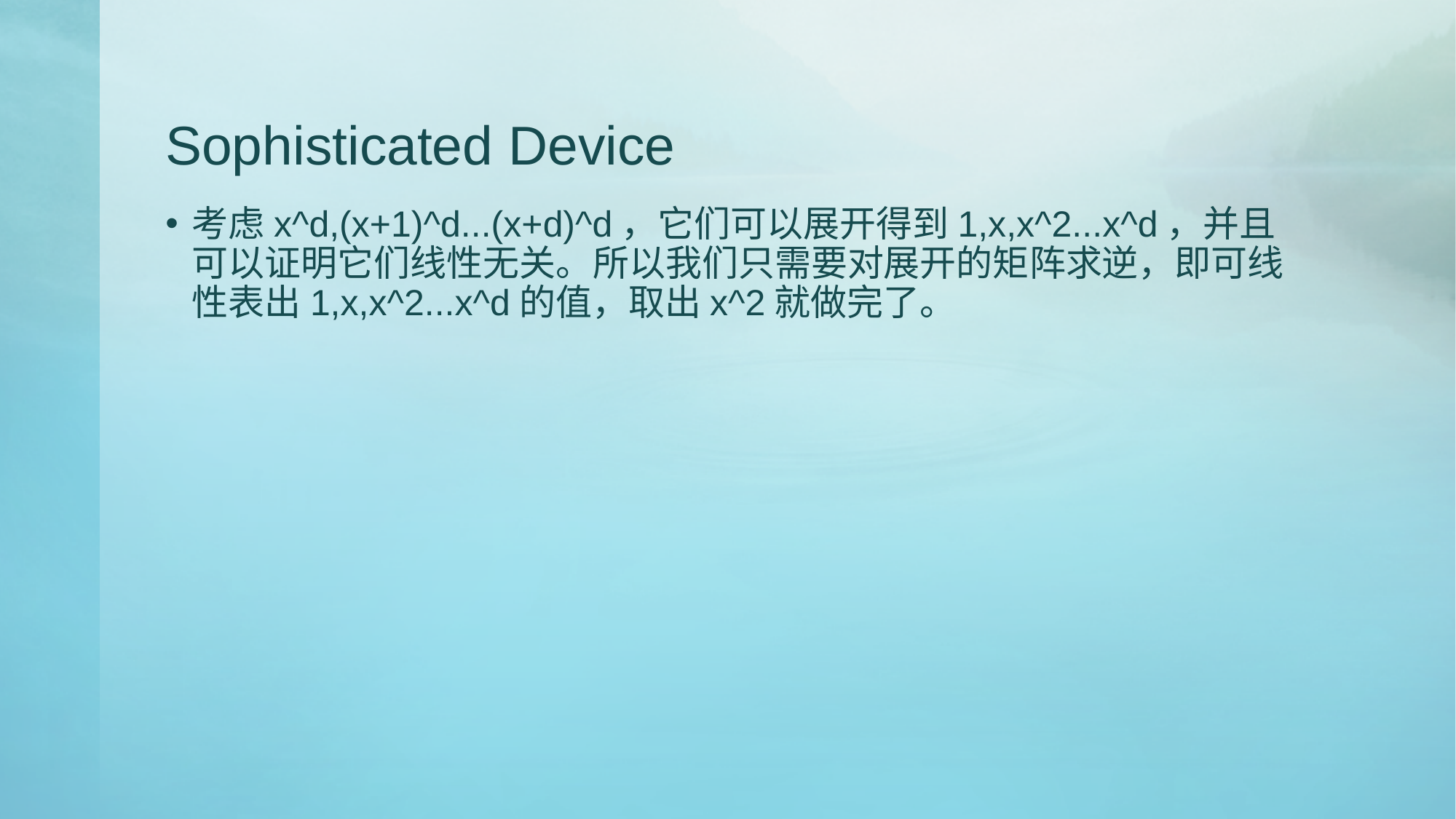

# Sophisticated Device
考虑x^d,(x+1)^d...(x+d)^d，它们可以展开得到1,x,x^2...x^d，并且可以证明它们线性无关。所以我们只需要对展开的矩阵求逆，即可线性表出1,x,x^2...x^d的值，取出x^2就做完了。